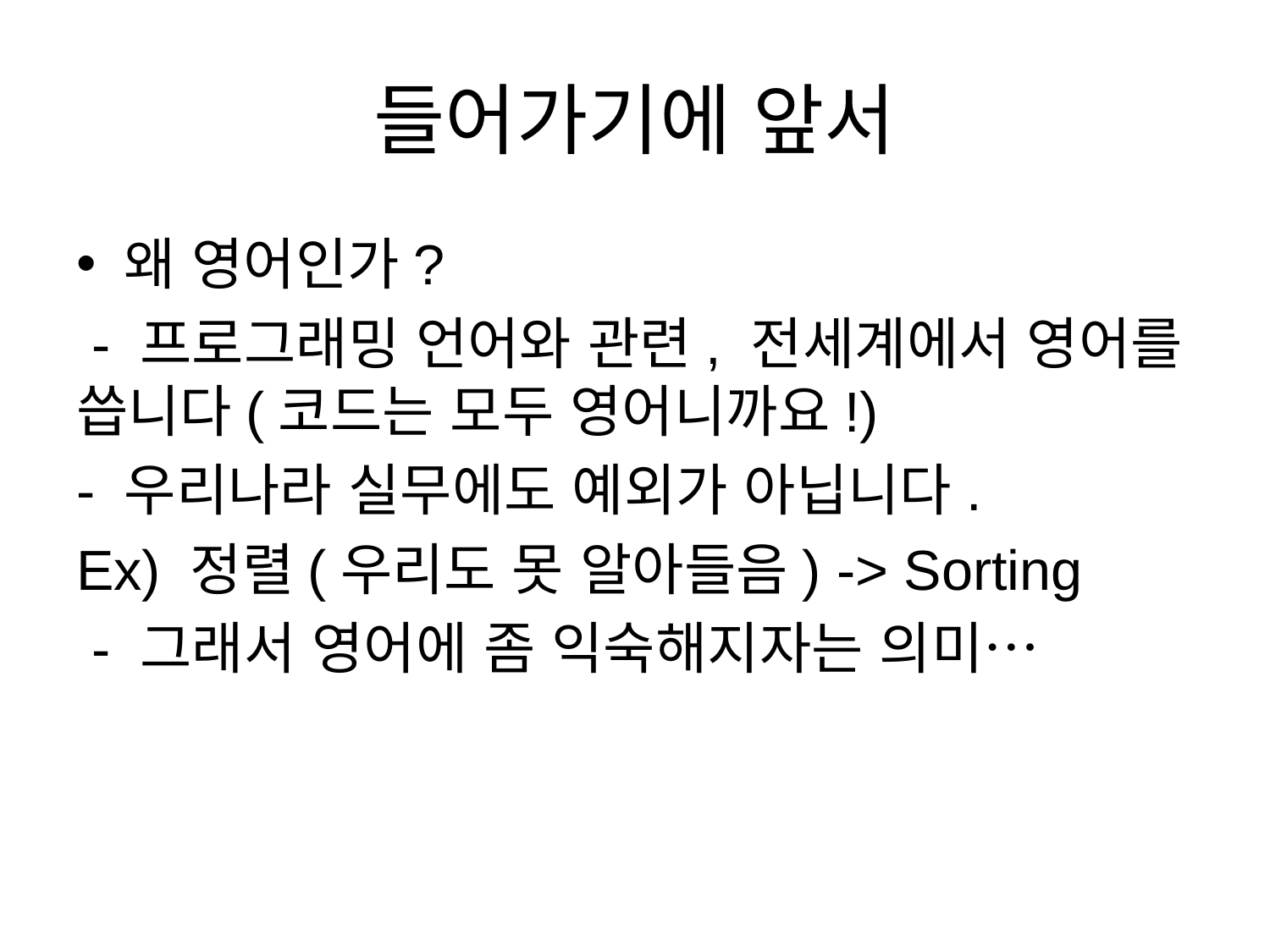

# 들어가기에 앞서
왜 영어인가?
 - 프로그래밍 언어와 관련, 전세계에서 영어를 씁니다(코드는 모두 영어니까요!)
- 우리나라 실무에도 예외가 아닙니다.
Ex) 정렬(우리도 못 알아들음) -> Sorting
 - 그래서 영어에 좀 익숙해지자는 의미…